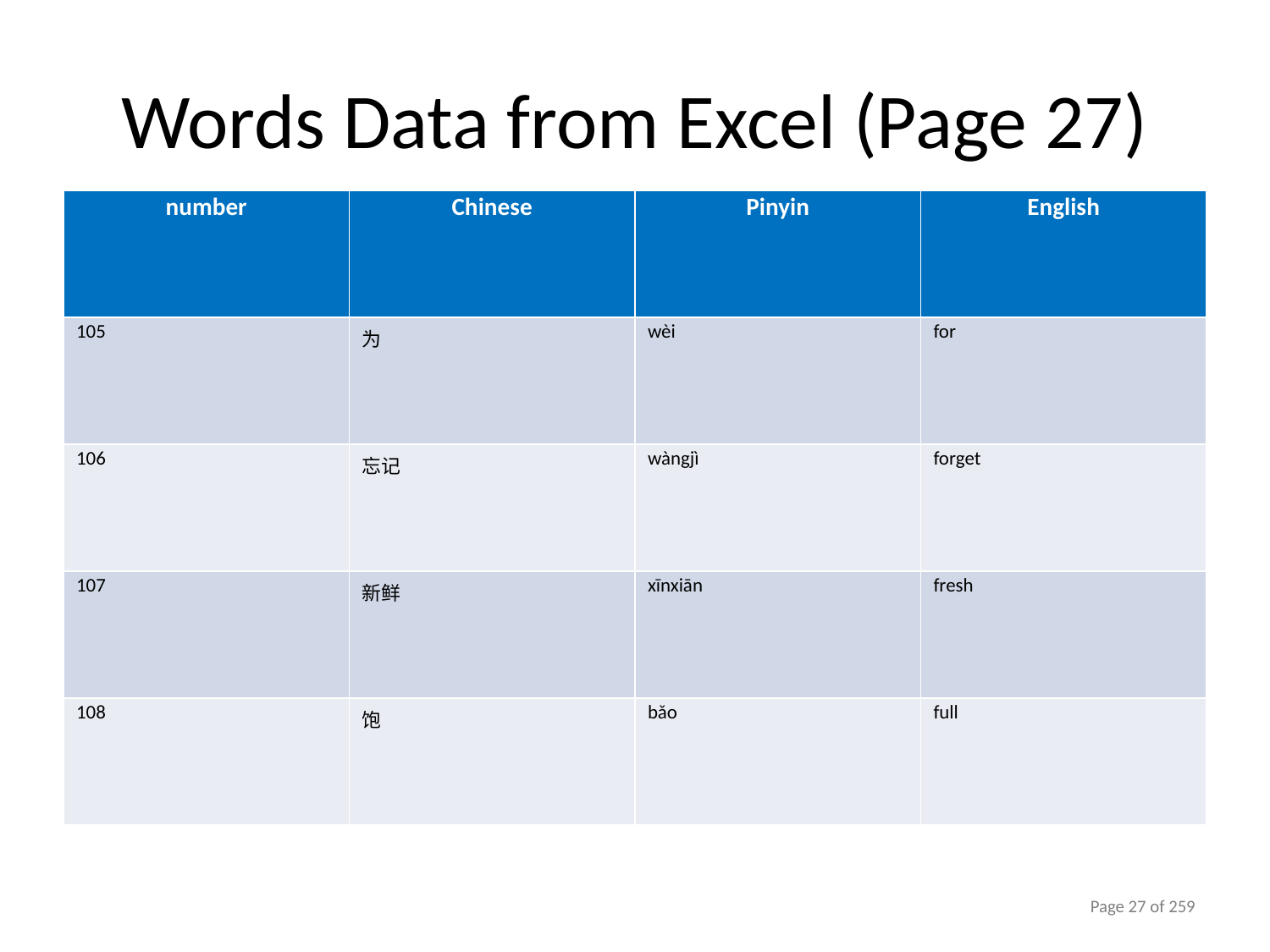

# Words Data from Excel (Page 27)
| number | Chinese | Pinyin | English |
| --- | --- | --- | --- |
| 105 | 为 | wèi | for |
| 106 | 忘记 | wàngjì | forget |
| 107 | 新鲜 | xīnxiān | fresh |
| 108 | 饱 | bǎo | full |

Page 27 of 259